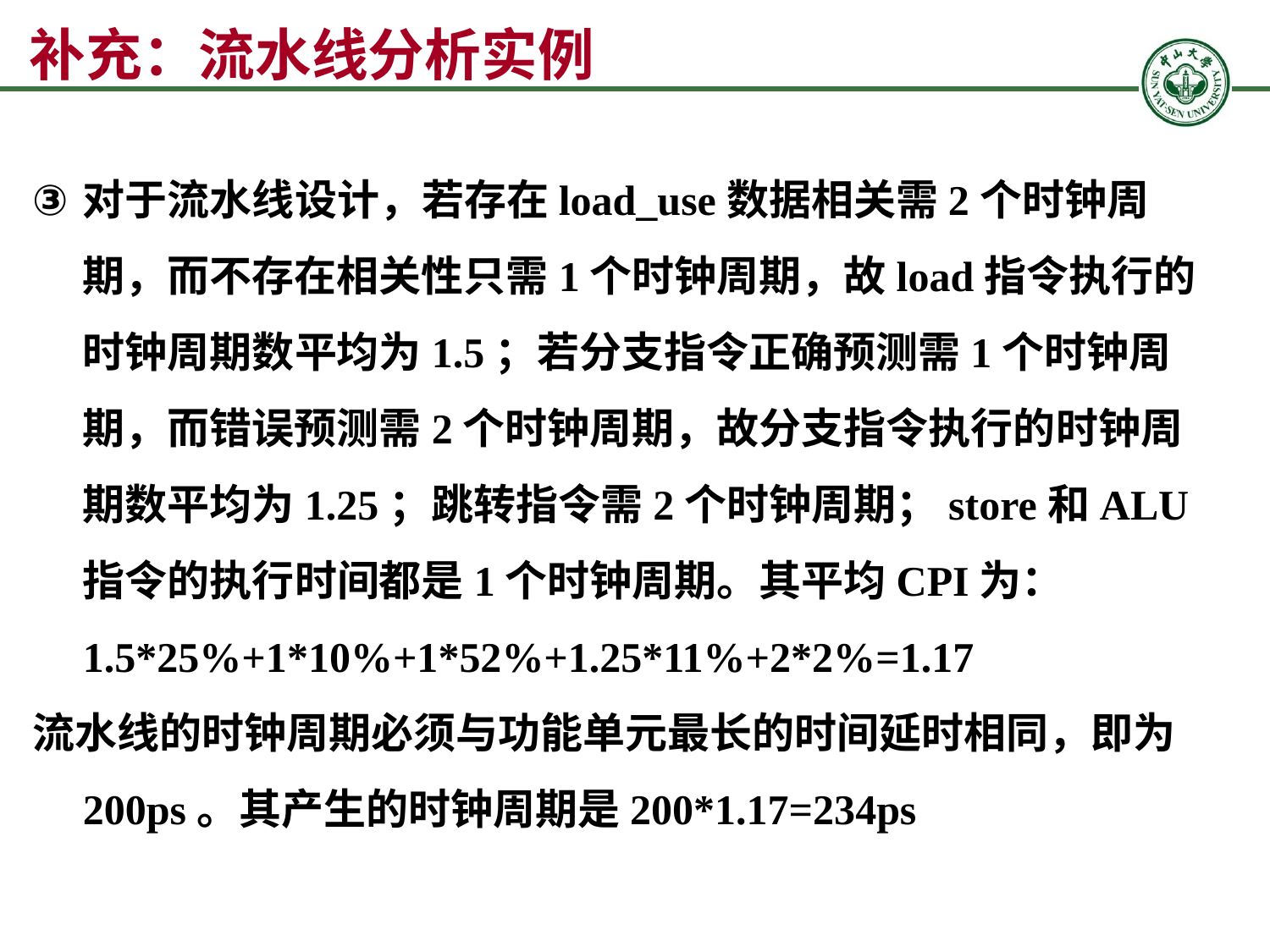

# 补充：流水线分析实例
对于流水线设计，若存在load_use数据相关需2个时钟周期，而不存在相关性只需1个时钟周期，故load指令执行的时钟周期数平均为1.5；若分支指令正确预测需1个时钟周期，而错误预测需2个时钟周期，故分支指令执行的时钟周期数平均为1.25；跳转指令需2个时钟周期；store和ALU指令的执行时间都是1个时钟周期。其平均CPI为：
	1.5*25%+1*10%+1*52%+1.25*11%+2*2%=1.17
流水线的时钟周期必须与功能单元最长的时间延时相同，即为200ps。其产生的时钟周期是200*1.17=234ps